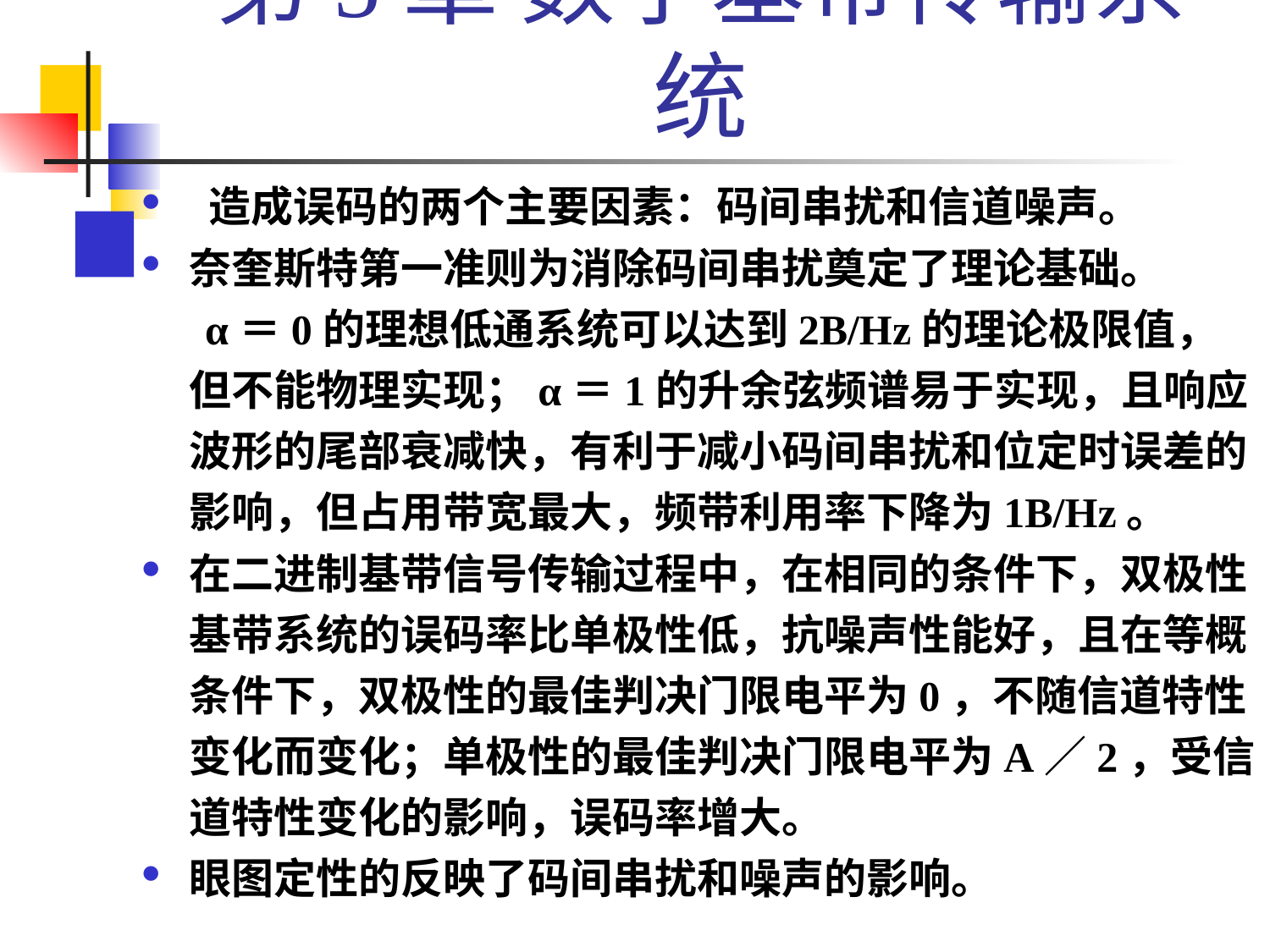

# 第5章 数字基带传输系统
 造成误码的两个主要因素：码间串扰和信道噪声。
奈奎斯特第一准则为消除码间串扰奠定了理论基础。
      α＝0的理想低通系统可以达到2B/Hz的理论极限值，但不能物理实现；α＝1的升余弦频谱易于实现，且响应波形的尾部衰减快，有利于减小码间串扰和位定时误差的影响，但占用带宽最大，频带利用率下降为1B/Hz。
在二进制基带信号传输过程中，在相同的条件下，双极性基带系统的误码率比单极性低，抗噪声性能好，且在等概条件下，双极性的最佳判决门限电平为0，不随信道特性变化而变化；单极性的最佳判决门限电平为A／2，受信道特性变化的影响，误码率增大。
眼图定性的反映了码间串扰和噪声的影响。
65